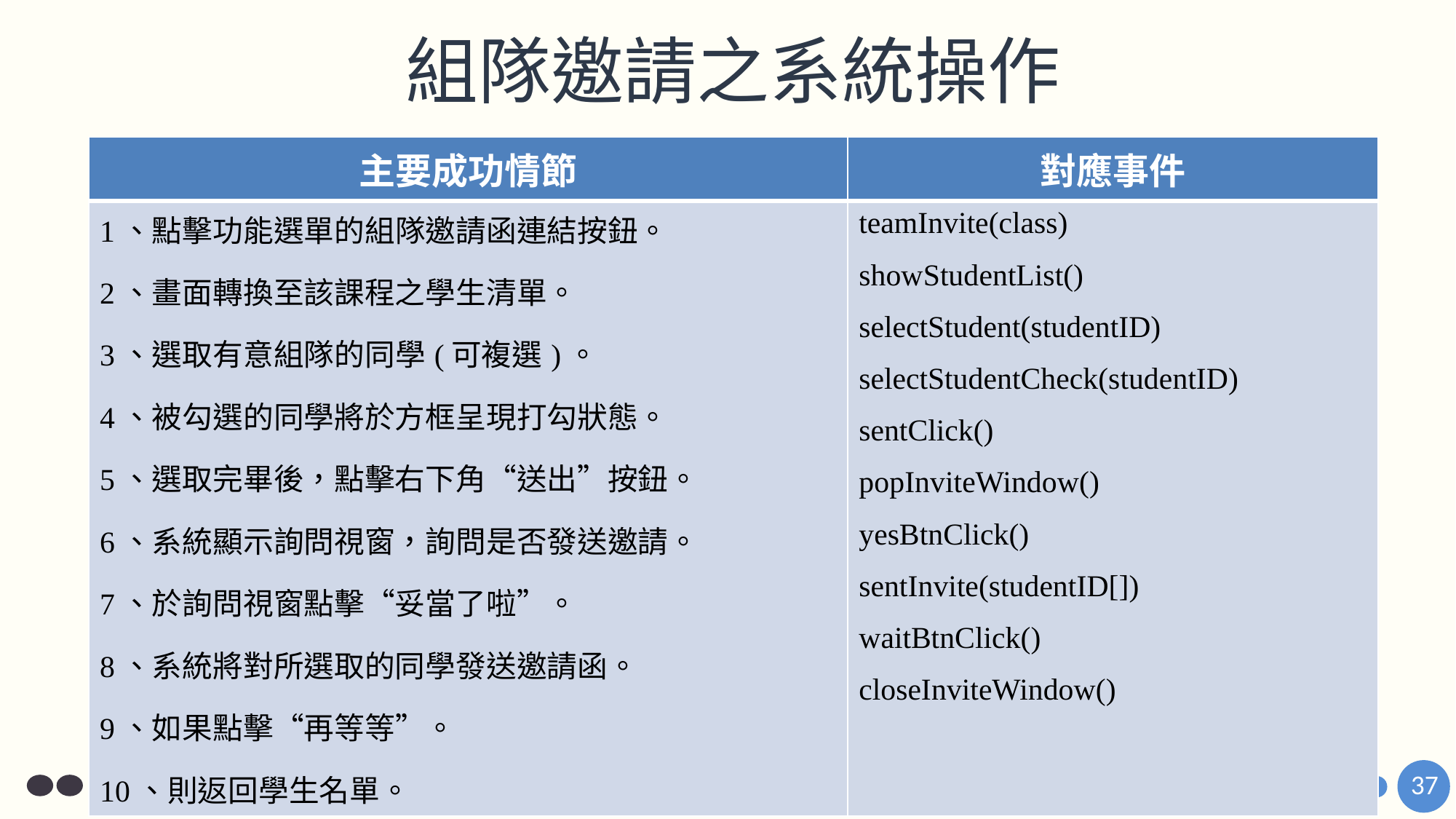

# 組隊邀請之系統操作
| 主要成功情節 | 對應事件 |
| --- | --- |
| 1、點擊功能選單的組隊邀請函連結按鈕。 2、畫面轉換至該課程之學生清單。 3、選取有意組隊的同學(可複選)。 4、被勾選的同學將於方框呈現打勾狀態。 5、選取完畢後，點擊右下角“送出”按鈕。 6、系統顯示詢問視窗，詢問是否發送邀請。 7、於詢問視窗點擊“妥當了啦”。 8、系統將對所選取的同學發送邀請函。 9、如果點擊“再等等”。 10、則返回學生名單。 | teamInvite(class) showStudentList() selectStudent(studentID) selectStudentCheck(studentID) sentClick() popInviteWindow() yesBtnClick() sentInvite(studentID[]) waitBtnClick() closeInviteWindow() |
37